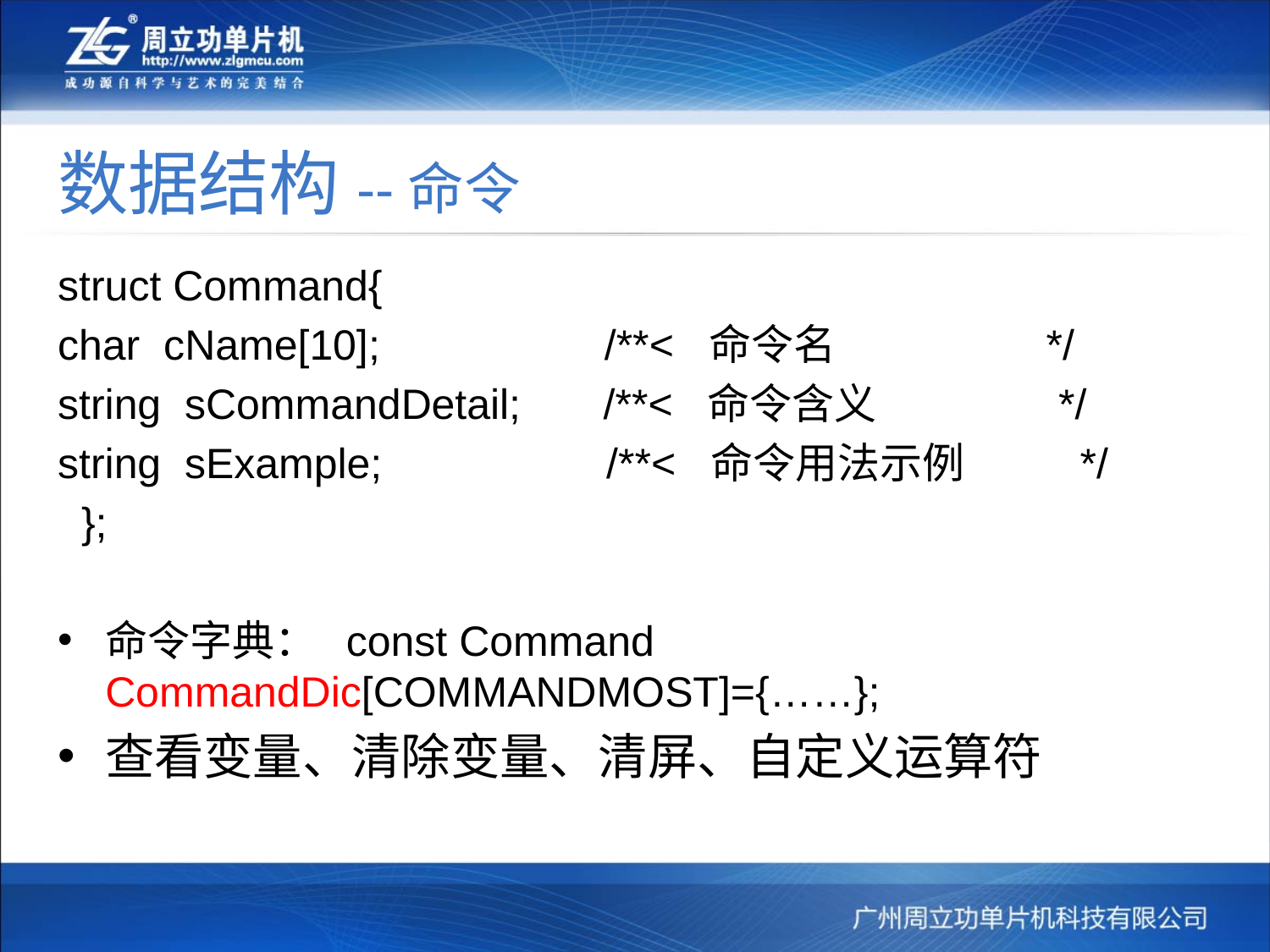

# 数据结构--命令
struct Command{
char  cName[10];                   /**<  命令名                     */
string  sCommandDetail;       /**<  命令含义                  */
string  sExample;                   /**<  命令用法示例           */
  };

命令字典：  const Command CommandDic[COMMANDMOST]={……};
查看变量、清除变量、清屏、自定义运算符